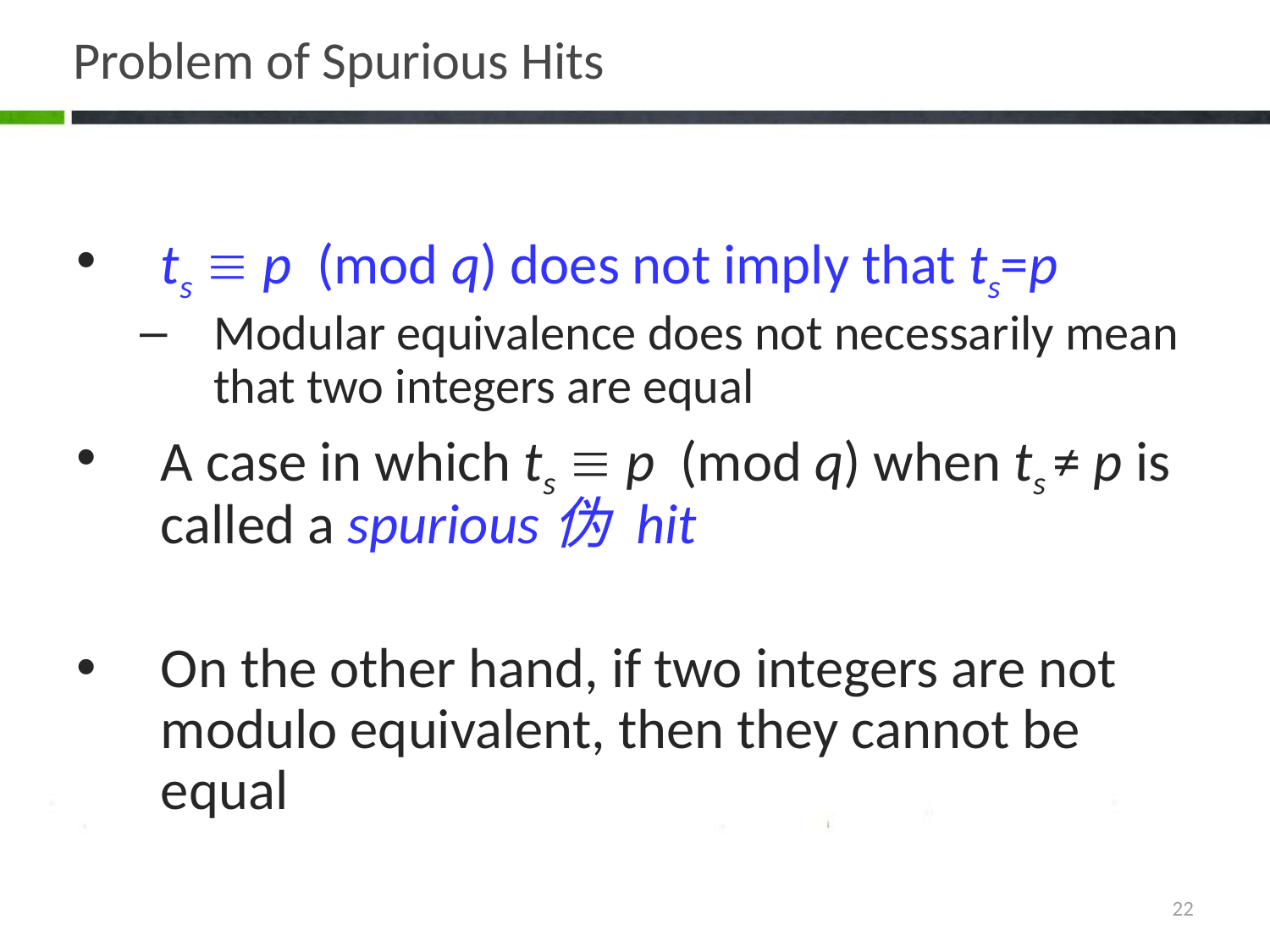

# Problem of Spurious Hits
ts ≡ p  (mod q) does not imply that ts=p
Modular equivalence does not necessarily mean that two integers are equal
A case in which ts ≡ p  (mod q) when ts ≠ p is called a spurious伪 hit

On the other hand, if two integers are not modulo equivalent, then they cannot be equal
22